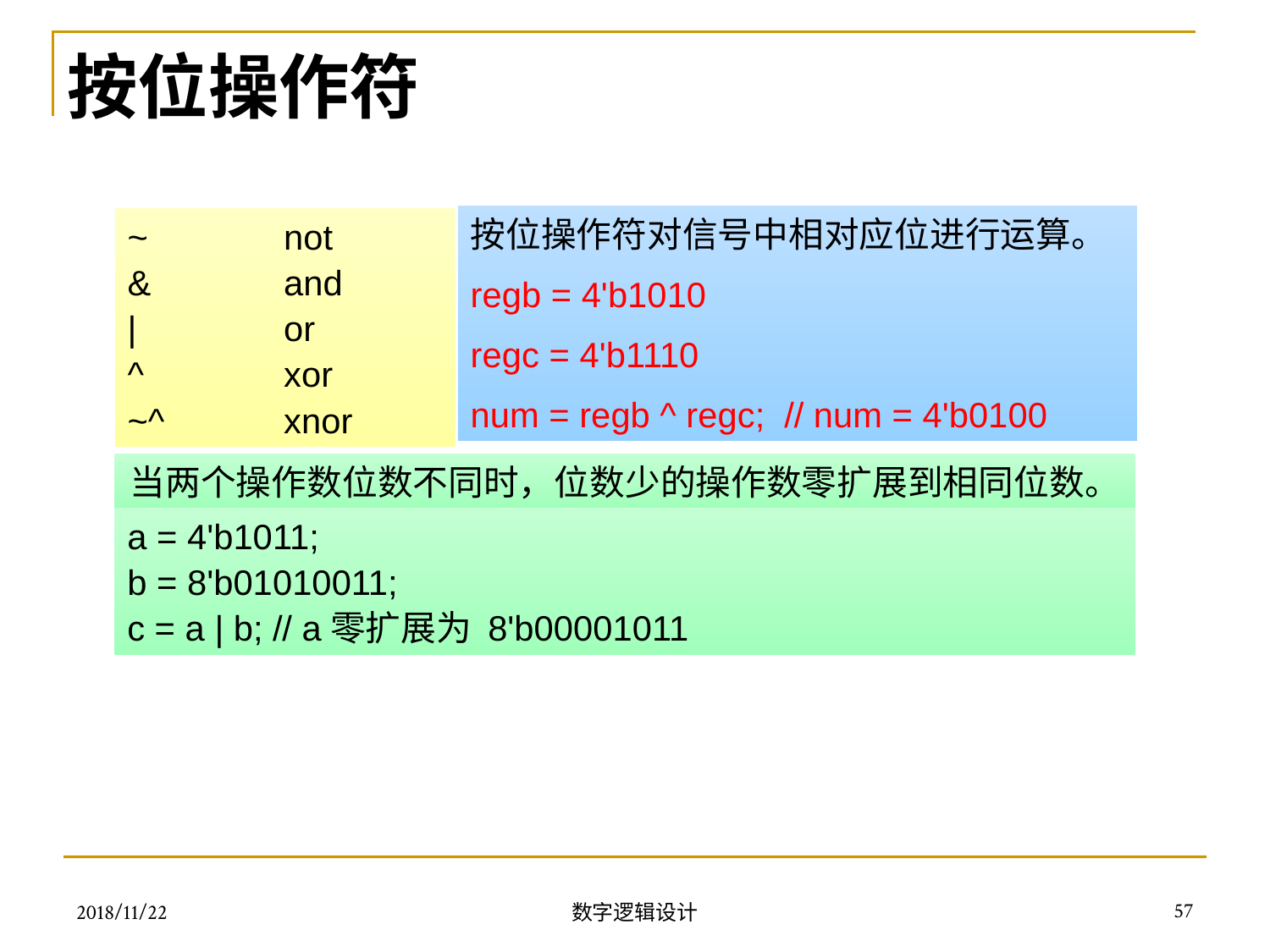

按位操作符
按位操作符对信号中相对应位进行运算。
regb = 4'b1010
regc = 4'b1110
num = regb ^ regc;  // num = 4'b0100
~	   not
&	   and
|	   or
^	   xor
~^	   xnor
当两个操作数位数不同时，位数少的操作数零扩展到相同位数。
a = 4'b1011;
b = 8'b01010011;
c = a | b; // a零扩展为 8'b00001011
2018/11/22
57
数字逻辑设计